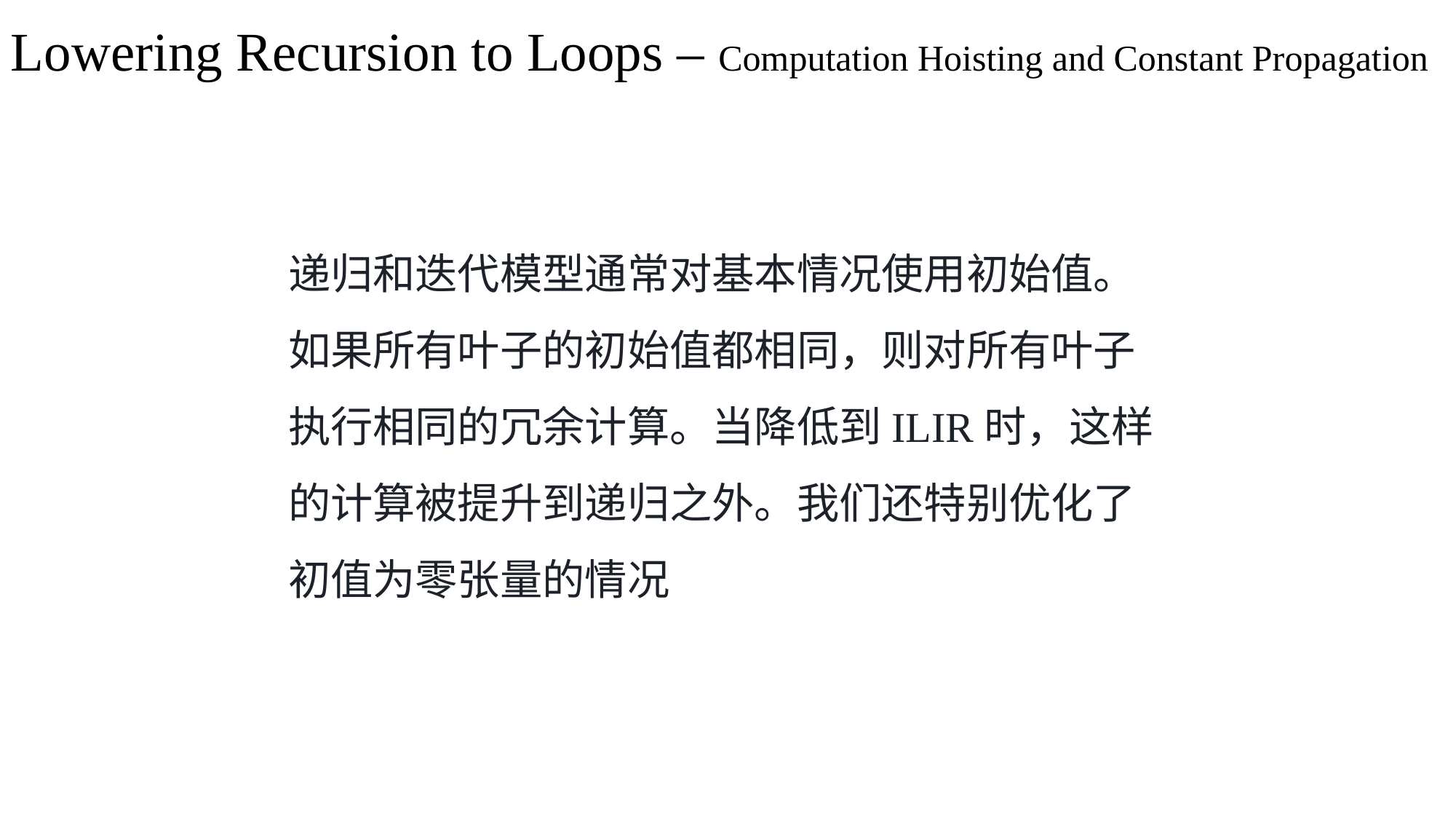

Lowering Recursion to Loops – Computation Hoisting and Constant Propagation
递归和迭代模型通常对基本情况使用初始值。如果所有叶子的初始值都相同，则对所有叶子执行相同的冗余计算。当降低到ILIR时，这样的计算被提升到递归之外。我们还特别优化了初值为零张量的情况